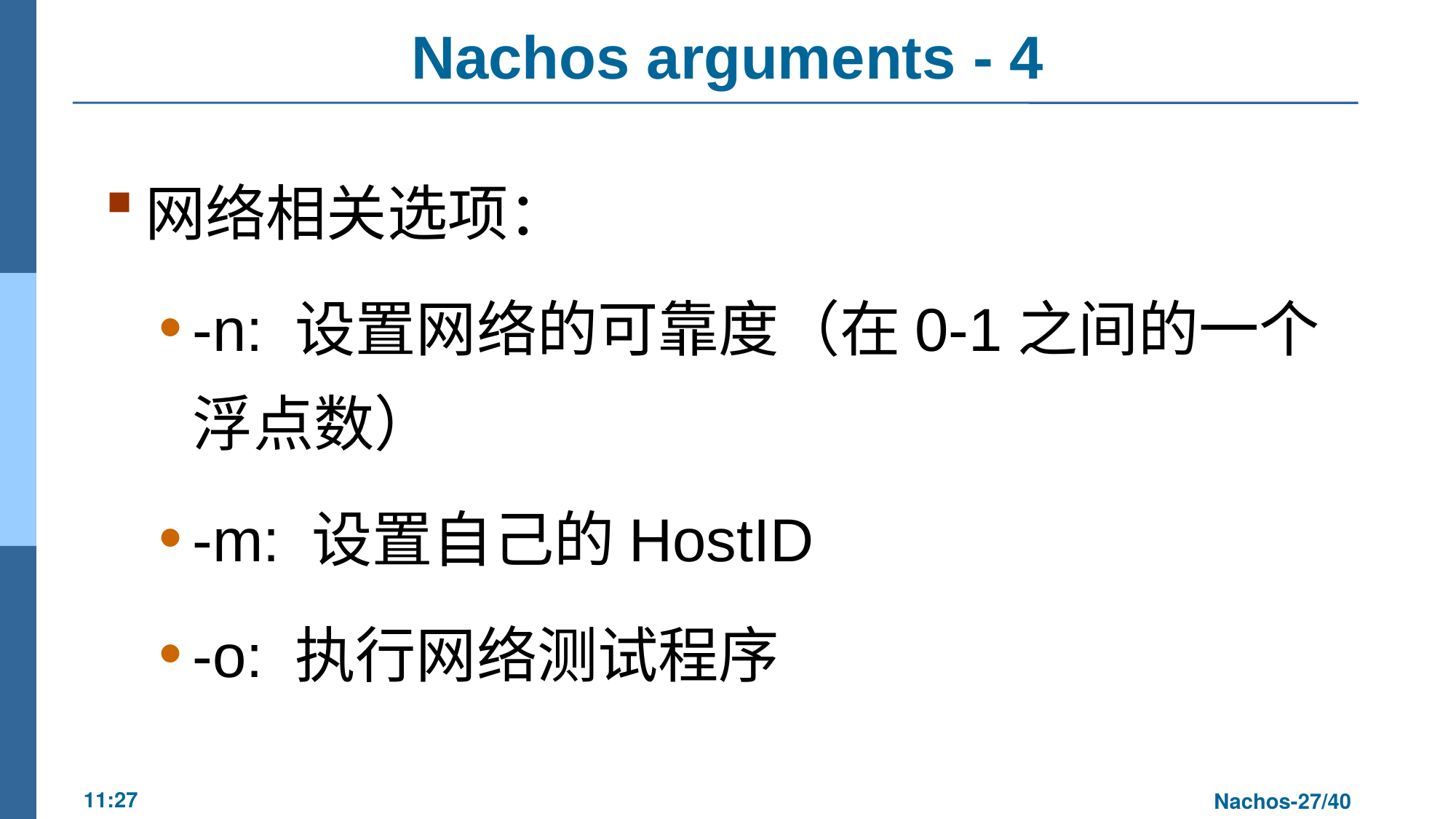

# Nachos arguments - 4
网络相关选项：
-n: 设置网络的可靠度（在0-1之间的一个浮点数）
-m: 设置自己的HostID
-o: 执行网络测试程序